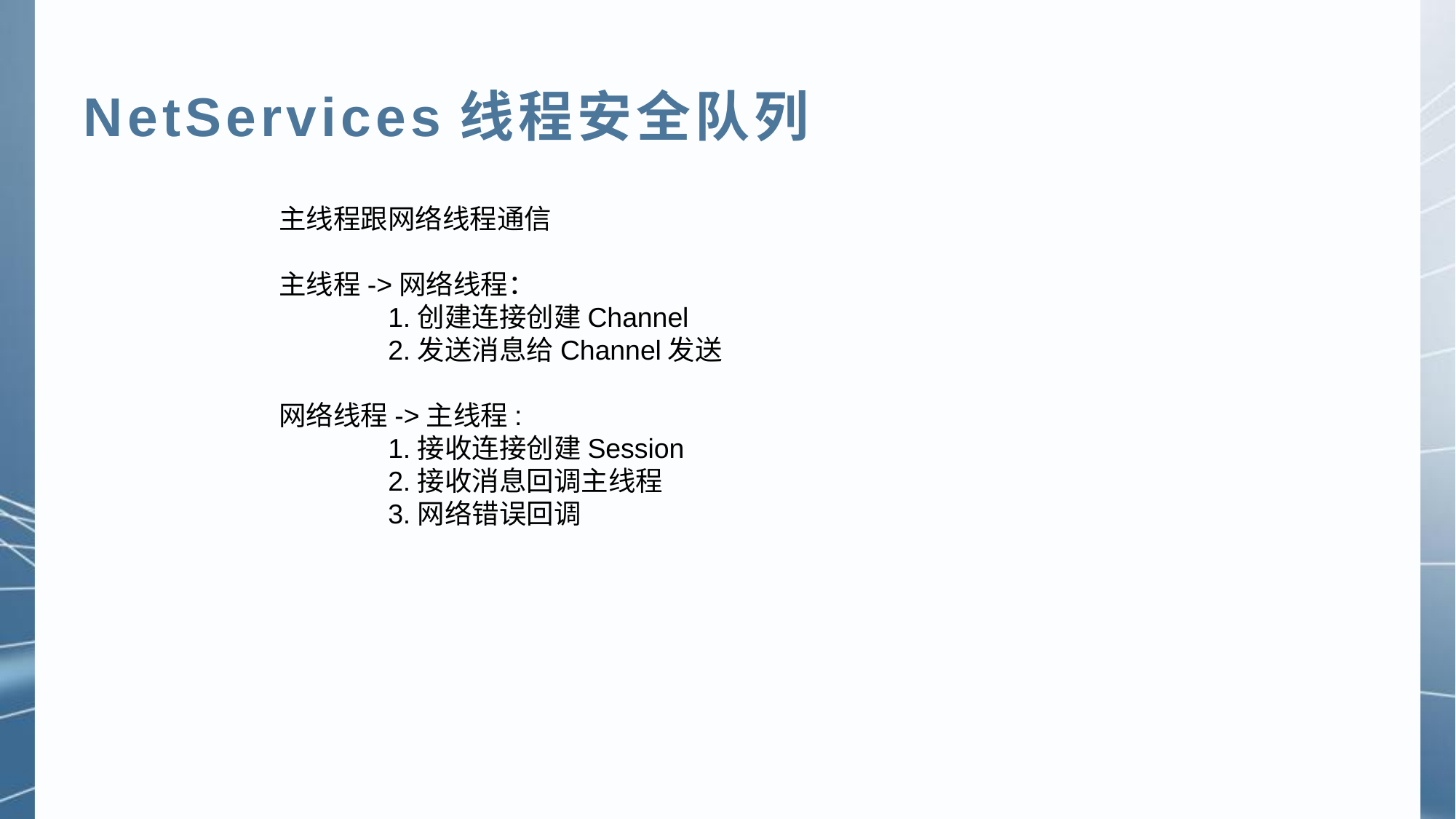

NetServices线程安全队列
主线程跟网络线程通信

主线程->网络线程：
	1.创建连接创建Channel
	2.发送消息给Channel发送

网络线程->主线程:
	1.接收连接创建Session
	2.接收消息回调主线程
	3.网络错误回调